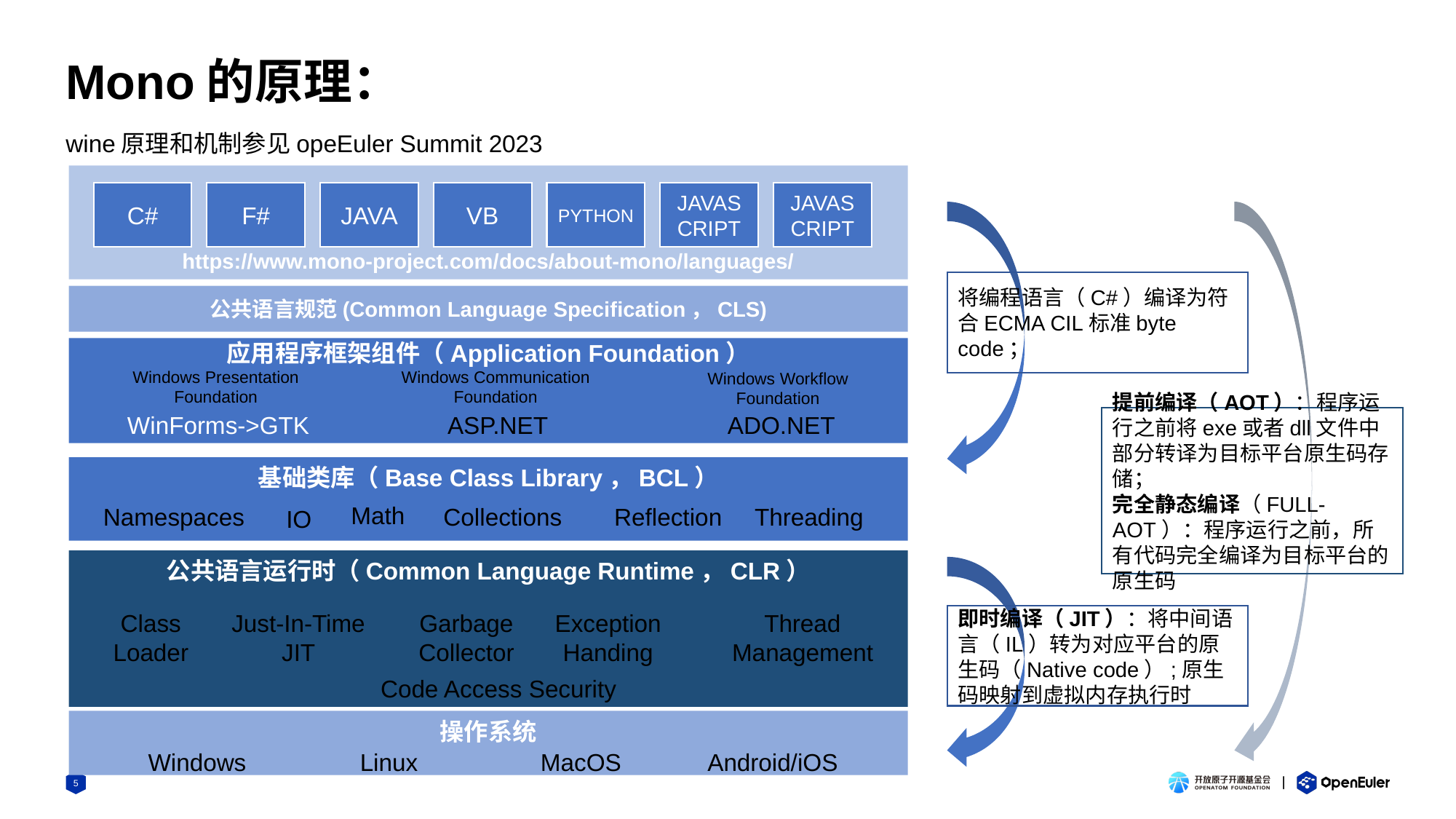

# Mono的原理：
wine原理和机制参见opeEuler Summit 2023

https://www.mono-project.com/docs/about-mono/languages/

C#
F#
JAVA
VB
PYTHON
JAVASCRIPT
JAVASCRIPT

将编程语言（C#）编译为符合ECMA CIL标准byte code；
公共语言规范(Common Language Specification，CLS)
应用程序框架组件（Application Foundation）
Windows Presentation Foundation
Windows Communication Foundation
Windows Workflow Foundation
WinForms->GTK
ASP.NET
ADO.NET
提前编译（AOT）：程序运行之前将exe或者dll文件中部分转译为目标平台原生码存储；
完全静态编译（FULL-AOT）：程序运行之前，所有代码完全编译为目标平台的原生码
基础类库（Base Class Library，BCL）
Math
Namespaces
Collections
Reflection
Threading
IO
公共语言运行时（Common Language Runtime，CLR）

Class
Loader
Just-In-Time
JIT
Garbage Collector
Exception
Handing
Thread
Management
即时编译（JIT）：将中间语言（IL）转为对应平台的原生码（Native code）;原生码映射到虚拟内存执行时
Code Access Security
操作系统
Windows
Linux
MacOS
Android/iOS